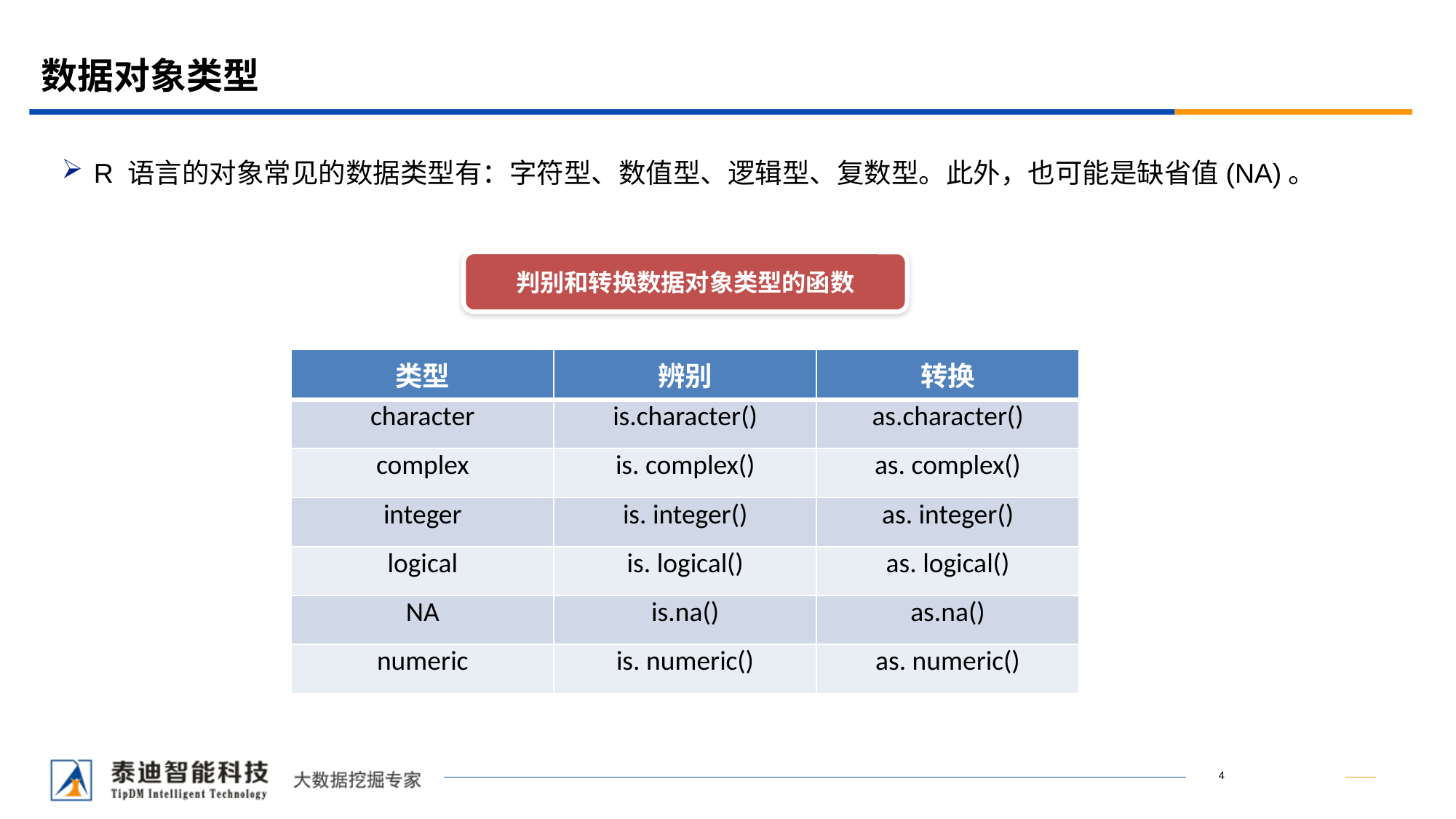

# 数据对象类型
R 语言的对象常见的数据类型有：字符型、数值型、逻辑型、复数型。此外，也可能是缺省值(NA)。
判别和转换数据对象类型的函数
| 类型 | 辨别 | 转换 |
| --- | --- | --- |
| character | is.character() | as.character() |
| complex | is. complex() | as. complex() |
| integer | is. integer() | as. integer() |
| logical | is. logical() | as. logical() |
| NA | is.na() | as.na() |
| numeric | is. numeric() | as. numeric() |